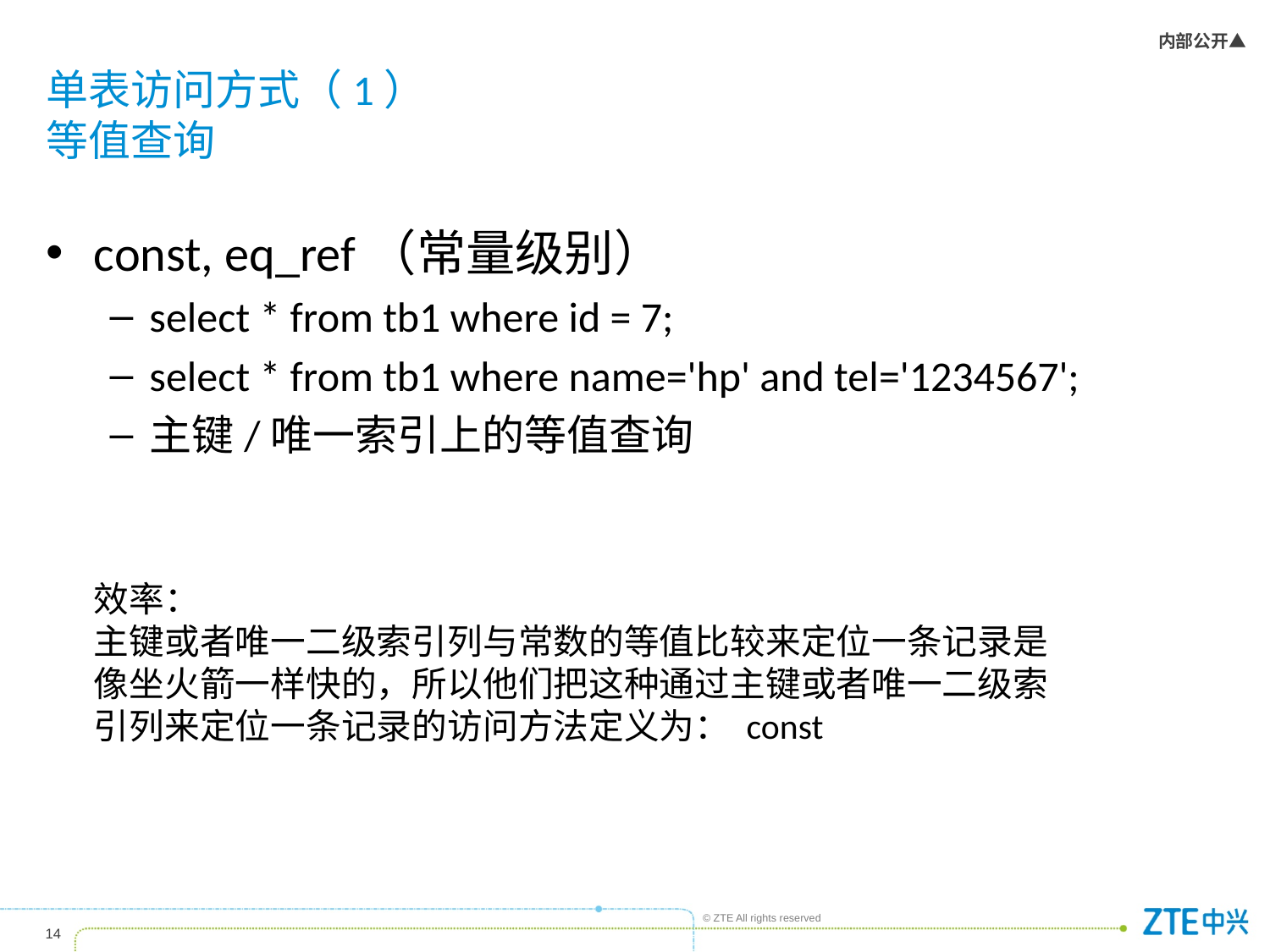

# 单表访问方式（1） 等值查询
const, eq_ref（常量级别）
select * from tb1 where id = 7;
select * from tb1 where name='hp' and tel='1234567';
主键/唯一索引上的等值查询

效率：
主键或者唯一二级索引列与常数的等值比较来定位一条记录是像坐火箭一样快的，所以他们把这种通过主键或者唯一二级索引列来定位一条记录的访问方法定义为： const